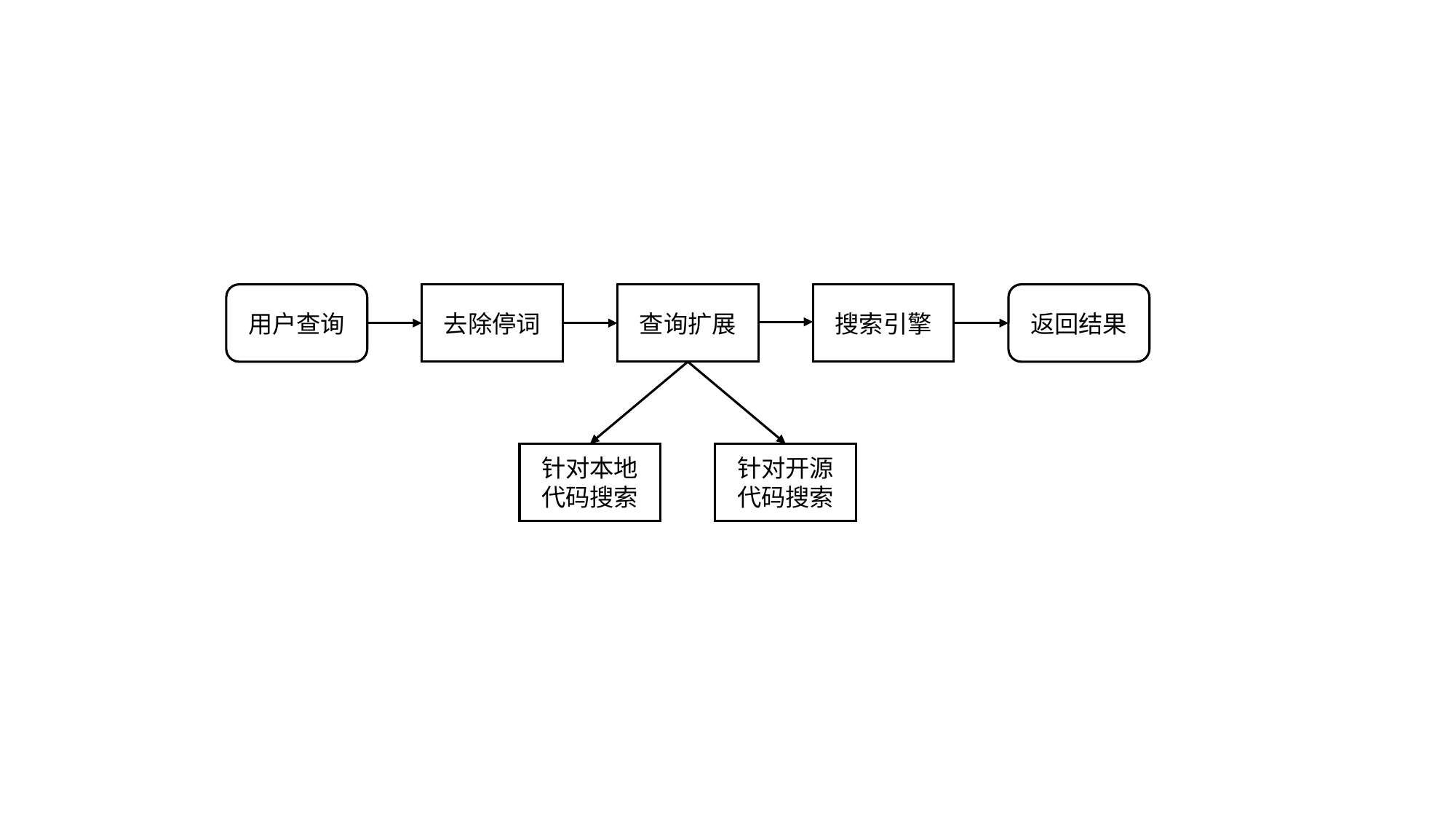

用户查询
去除停词
查询扩展
搜索引擎
返回结果
针对本地代码搜索
针对开源代码搜索